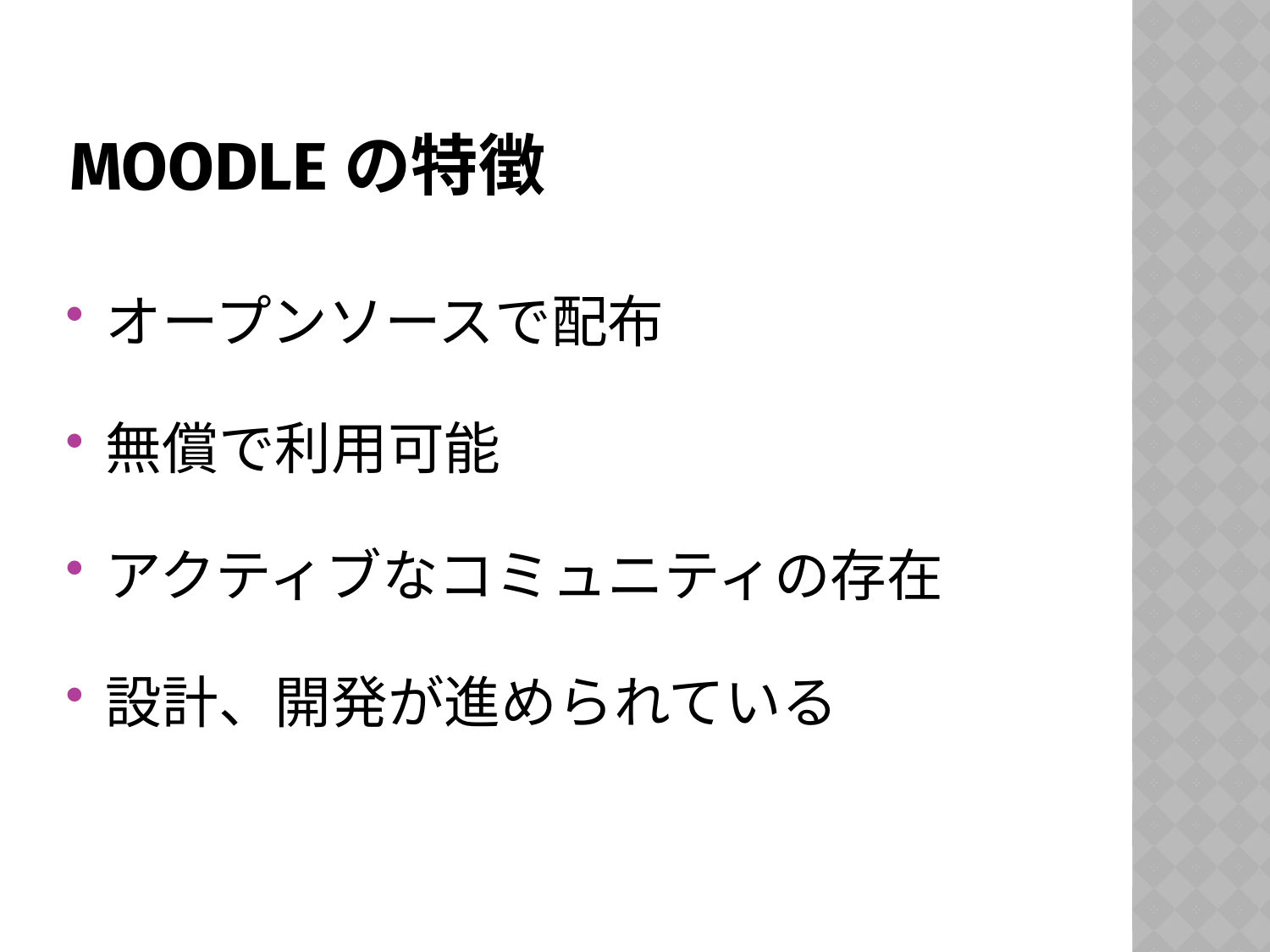

# Moodleの特徴
オープンソースで配布

無償で利用可能

アクティブなコミュニティの存在

設計、開発が進められている